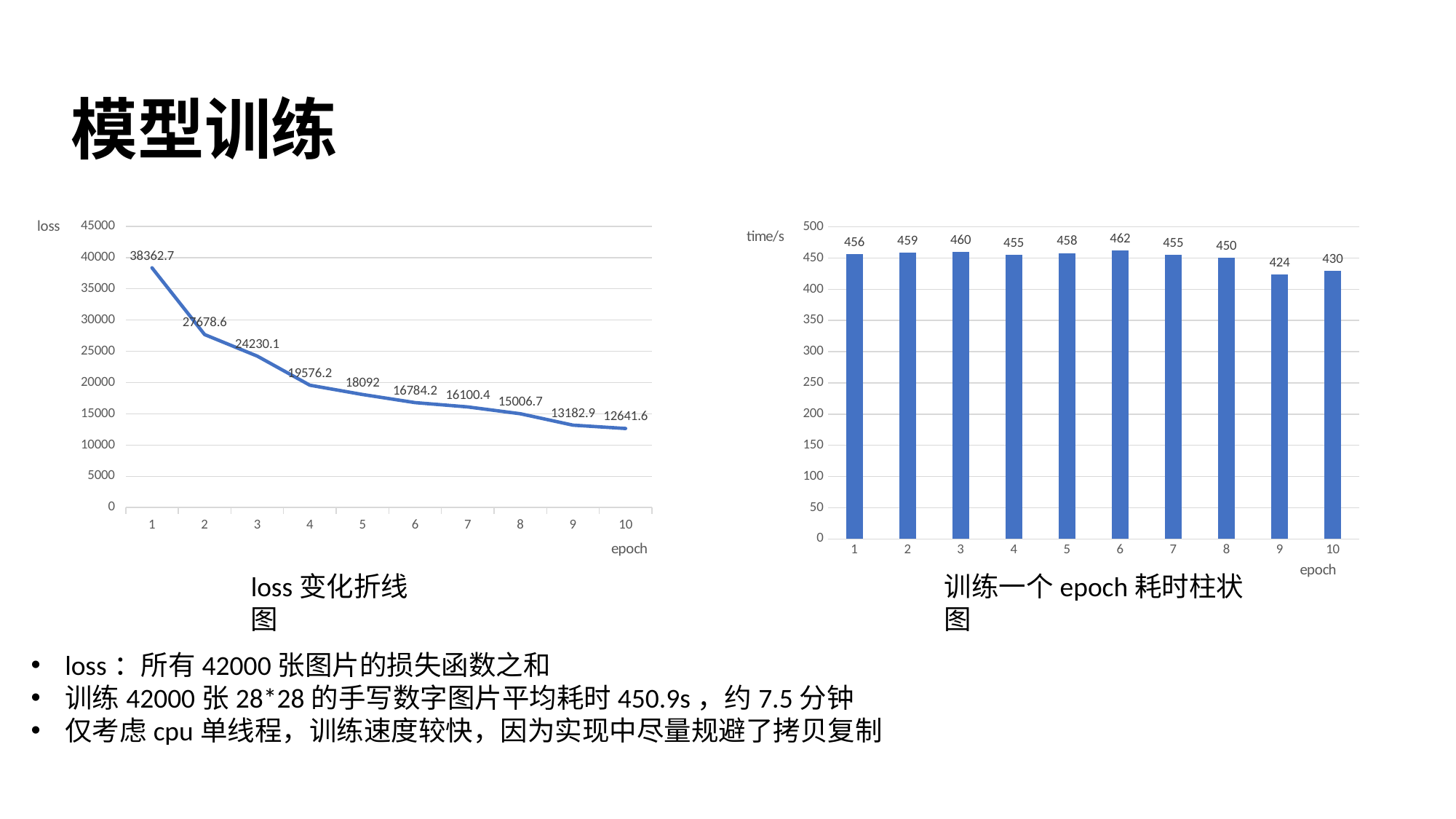

模型训练

### Chart

| Category | loss |
|---|---|
| 1 | 38362.7 |
| 2 | 27678.6 |
| 3 | 24230.1 |
| 4 | 19576.2 |
| 5 | 18092.0 |
| 6 | 16784.2 |
| 7 | 16100.4 |
| 8 | 15006.7 |
| 9 | 13182.9 |
| 10 | 12641.6 |

### Chart

| Category | time |
|---|---|
| 1 | 456.0 |
| 2 | 459.0 |
| 3 | 460.0 |
| 4 | 455.0 |
| 5 | 458.0 |
| 6 | 462.0 |
| 7 | 455.0 |
| 8 | 450.0 |
| 9 | 424.0 |
| 10 | 430.0 |
loss变化折线图
训练一个epoch耗时柱状图
loss：所有42000张图片的损失函数之和
训练42000张28*28的手写数字图片平均耗时450.9s，约7.5分钟
仅考虑cpu单线程，训练速度较快，因为实现中尽量规避了拷贝复制